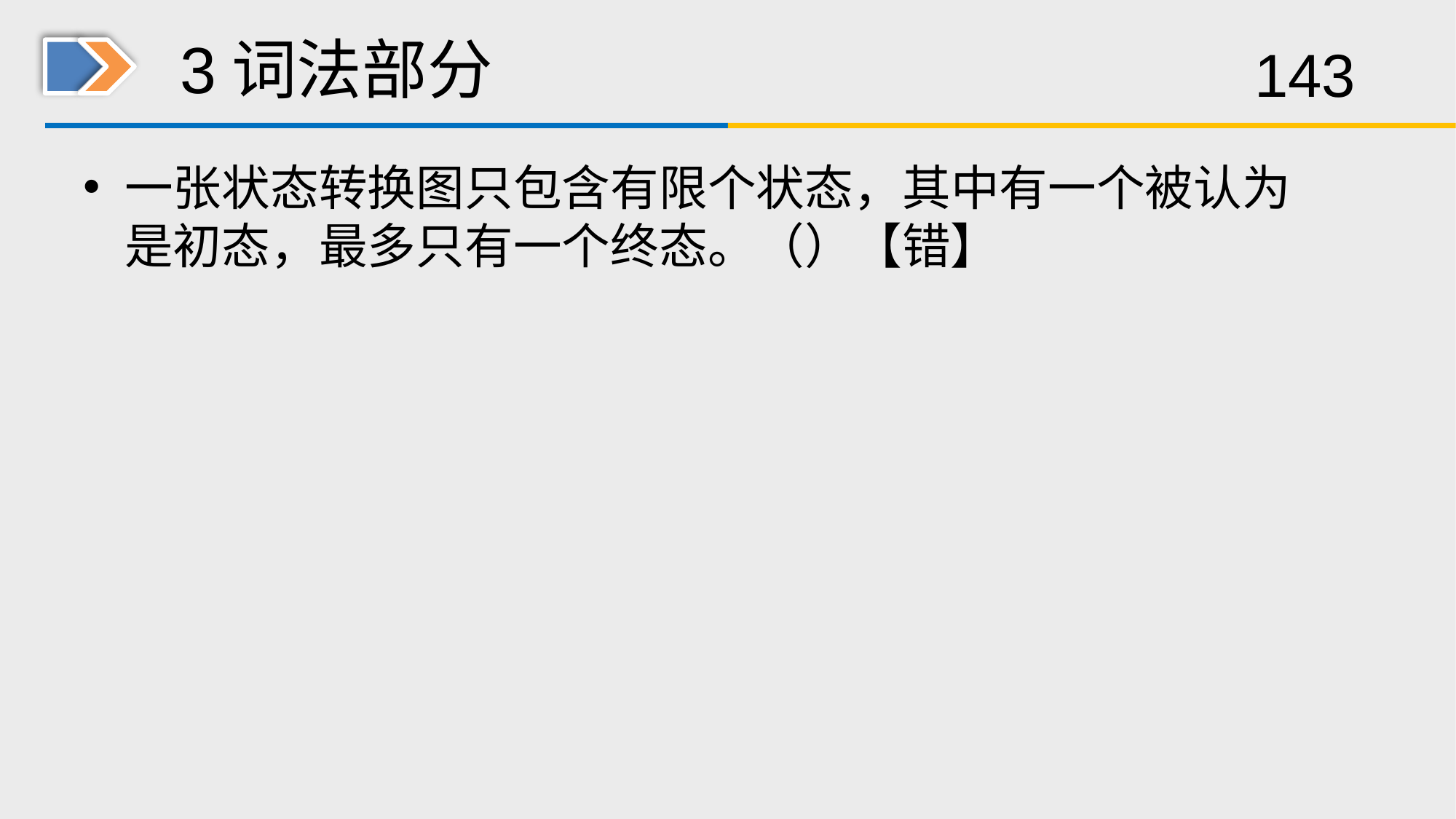

# 3词法部分
143
一张状态转换图只包含有限个状态，其中有一个被认为是初态，最多只有一个终态。（）【错】